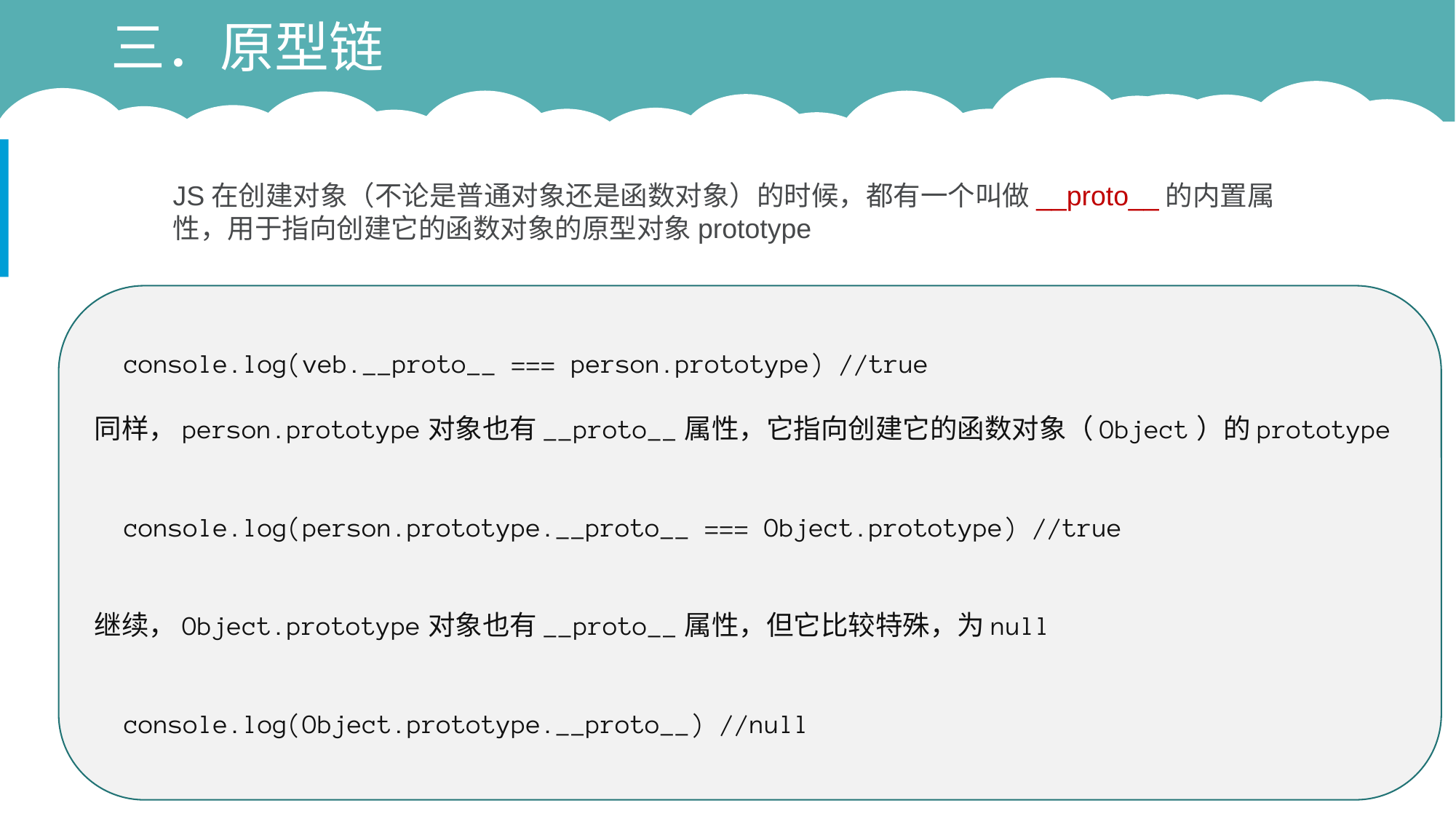

# 三．原型链

JS在创建对象（不论是普通对象还是函数对象）的时候，都有一个叫做__proto__的内置属性，用于指向创建它的函数对象的原型对象prototype
  console.log(veb.__proto__ === person.prototype) //true

同样，person.prototype对象也有__proto__属性，它指向创建它的函数对象（Object）的prototype

  console.log(person.prototype.__proto__ === Object.prototype) //true

继续，Object.prototype对象也有__proto__属性，但它比较特殊，为null

  console.log(Object.prototype.__proto__) //null